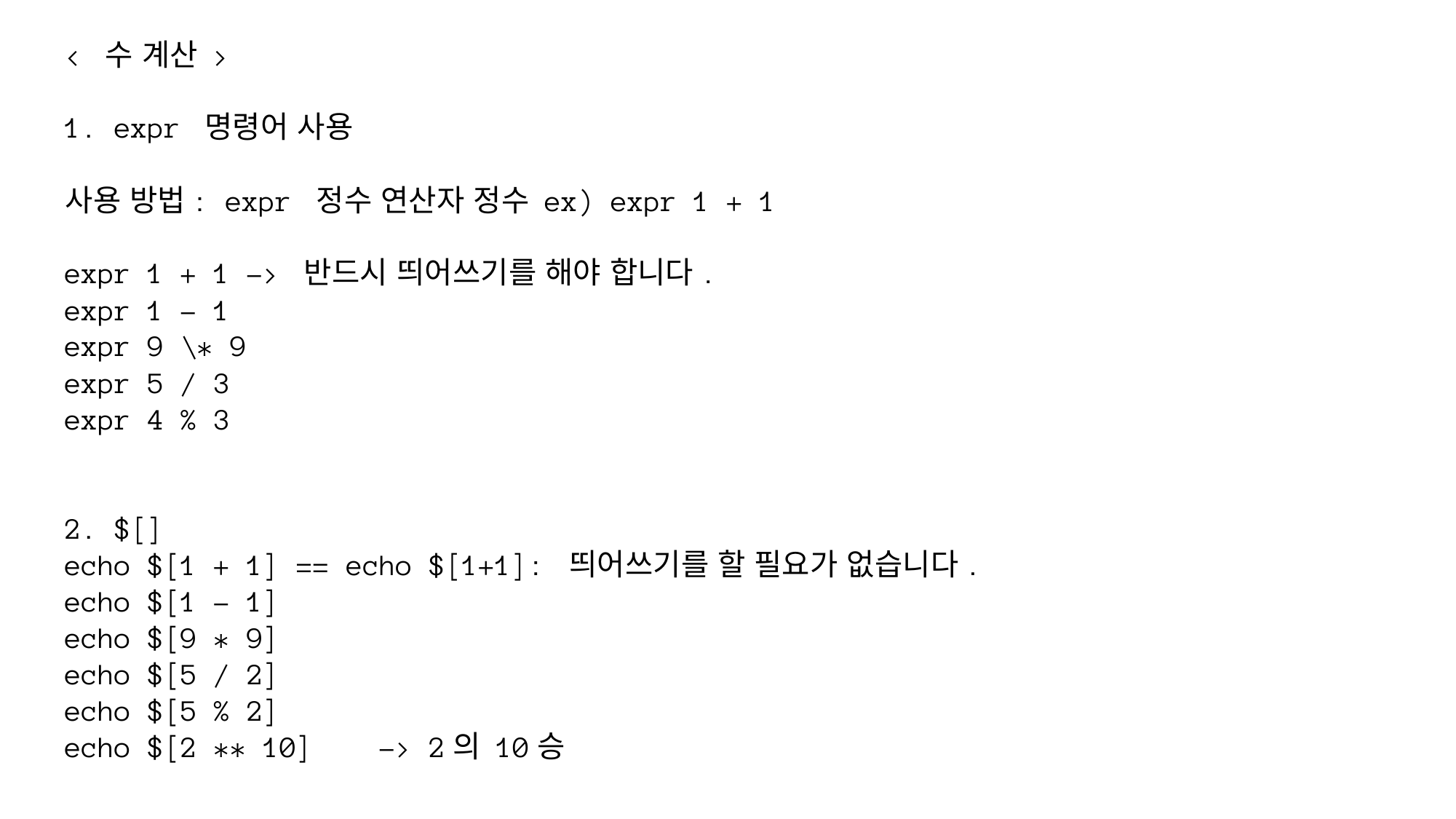

< 수 계산 >

1. expr 명령어 사용

사용 방법: expr 정수 연산자 정수 ex) expr 1 + 1

expr 1 + 1 -> 반드시 띄어쓰기를 해야 합니다.
expr 1 - 1
expr 9 \* 9
expr 5 / 3
expr 4 % 3

2. $[]
echo $[1 + 1] == echo $[1+1]: 띄어쓰기를 할 필요가 없습니다.
echo $[1 - 1]
echo $[9 * 9]
echo $[5 / 2]
echo $[5 % 2]
echo $[2 ** 10]    -> 2의 10승